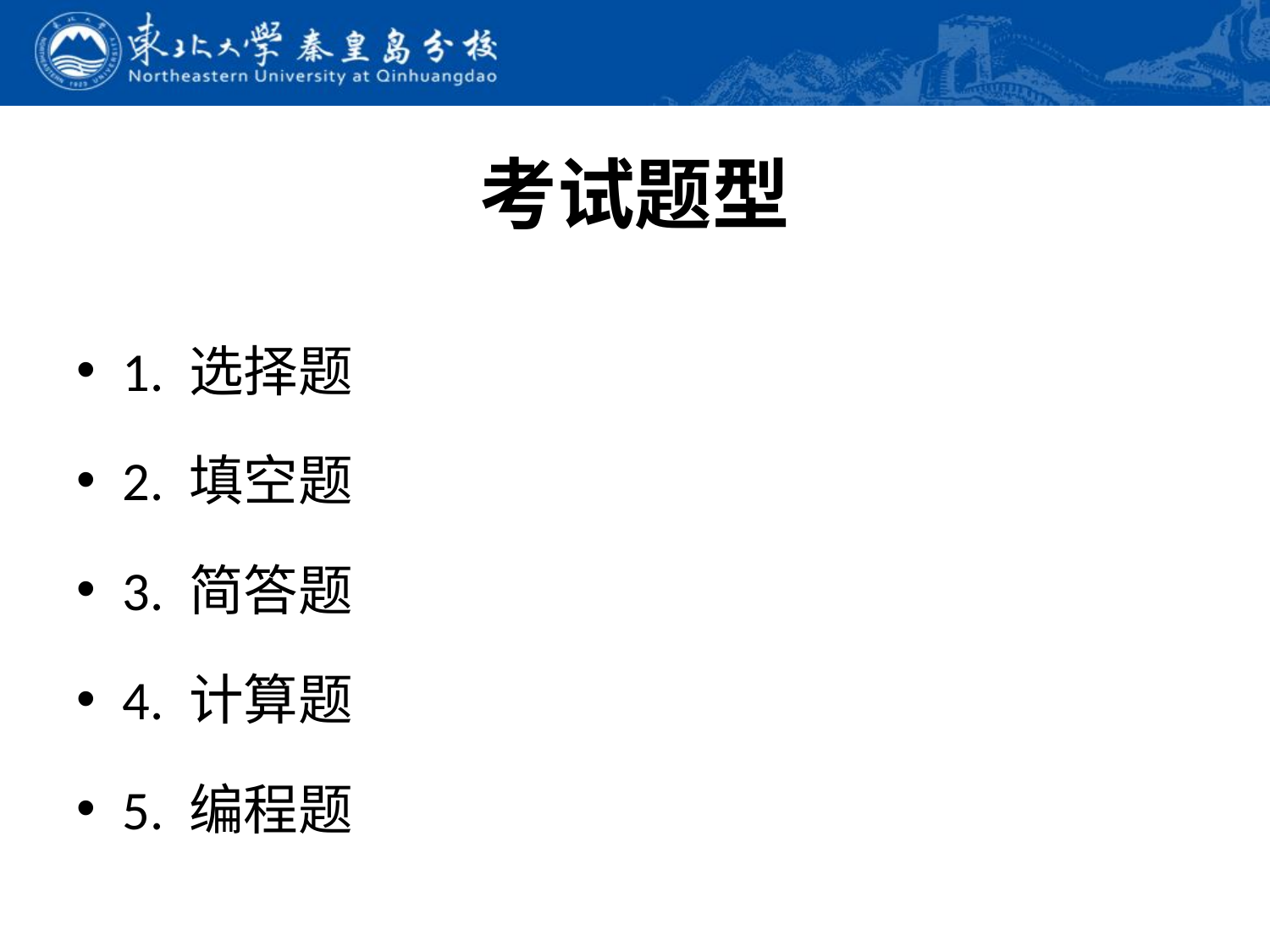

# 考试题型
1. 选择题
2. 填空题
3. 简答题
4. 计算题
5. 编程题